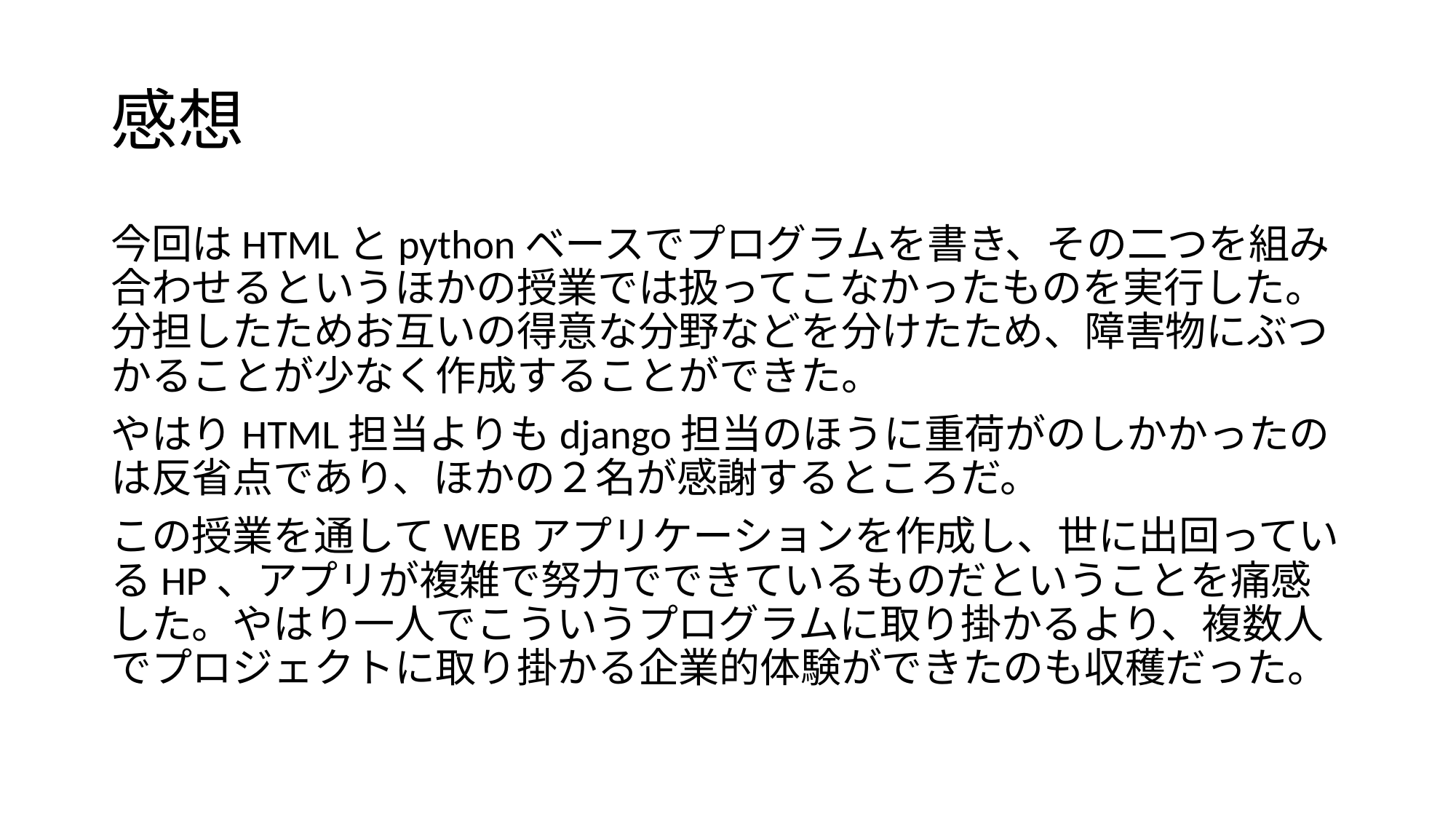

# 感想
今回はHTMLとpythonベースでプログラムを書き、その二つを組み合わせるというほかの授業では扱ってこなかったものを実行した。分担したためお互いの得意な分野などを分けたため、障害物にぶつかることが少なく作成することができた。
やはりHTML担当よりもdjango担当のほうに重荷がのしかかったのは反省点であり、ほかの２名が感謝するところだ。
この授業を通してWEBアプリケーションを作成し、世に出回っているHP、アプリが複雑で努力でできているものだということを痛感した。やはり一人でこういうプログラムに取り掛かるより、複数人でプロジェクトに取り掛かる企業的体験ができたのも収穫だった。